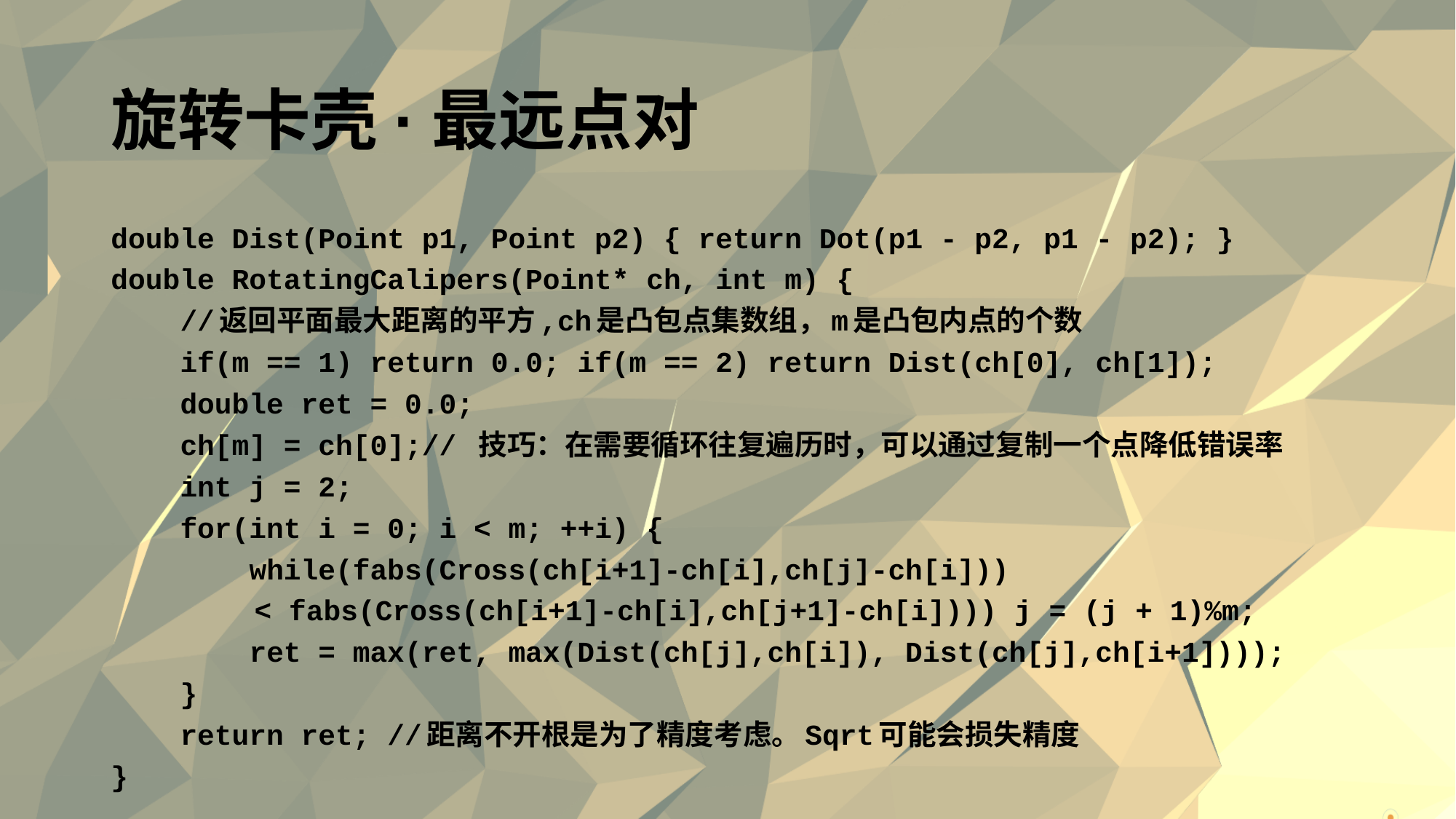

# 旋转卡壳·最远点对
double Dist(Point p1, Point p2) { return Dot(p1 - p2, p1 - p2); }
double RotatingCalipers(Point* ch, int m) {
    //返回平面最大距离的平方,ch是凸包点集数组，m是凸包内点的个数
    if(m == 1) return 0.0; if(m == 2) return Dist(ch[0], ch[1]);
    double ret = 0.0;
    ch[m] = ch[0];// 技巧：在需要循环往复遍历时，可以通过复制一个点降低错误率
    int j = 2;
    for(int i = 0; i < m; ++i) {
        while(fabs(Cross(ch[i+1]-ch[i],ch[j]-ch[i]))
	    < fabs(Cross(ch[i+1]-ch[i],ch[j+1]-ch[i]))) j = (j + 1)%m;
        ret = max(ret, max(Dist(ch[j],ch[i]), Dist(ch[j],ch[i+1])));
    }
    return ret; //距离不开根是为了精度考虑。Sqrt可能会损失精度
}